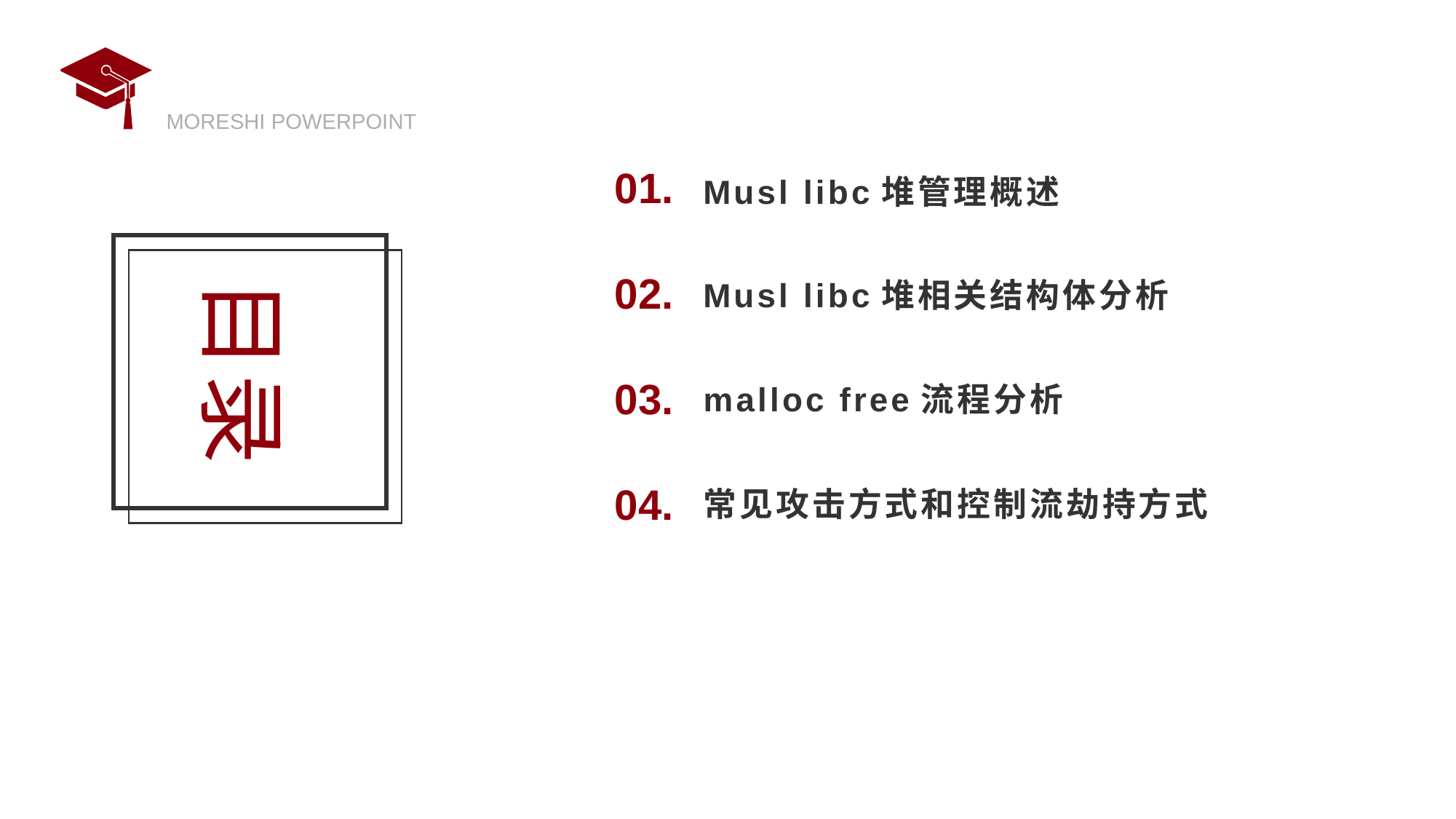

01.
Musl libc堆管理概述

02.
Musl libc堆相关结构体分析
目录
malloc free流程分析
03.
常见攻击方式和控制流劫持方式
04.